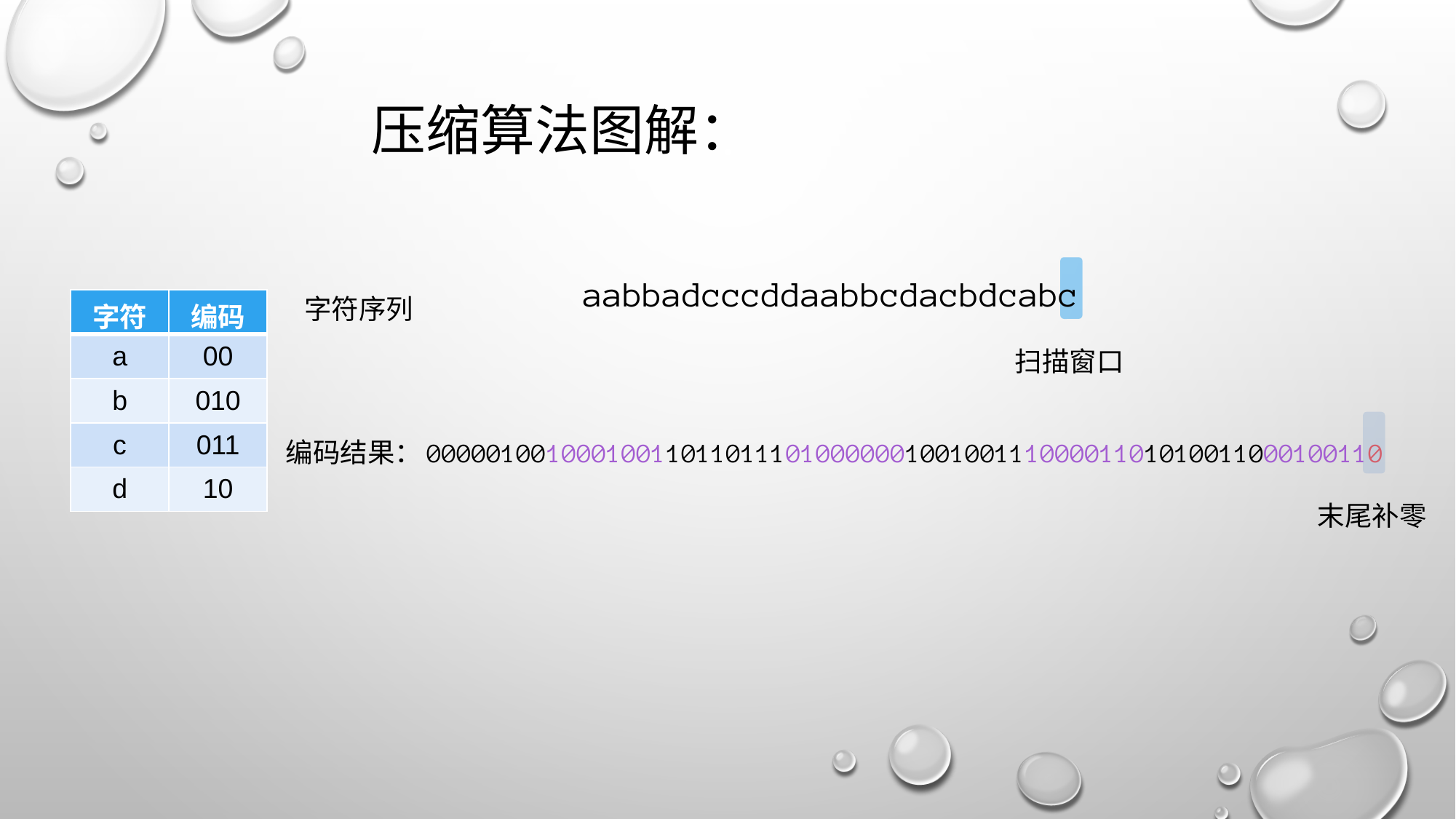

压缩算法图解：

扫描窗口
aabbadcccddaabbcdacbdcabc
字符序列
| 字符 | 编码 |
| --- | --- |
| a | 00 |
| b | 010 |
| c | 011 |
| d | 10 |

末尾补零
00000100
00100110
10100110
10000110
10010011
01000000
10110111
编码结果：
10001001